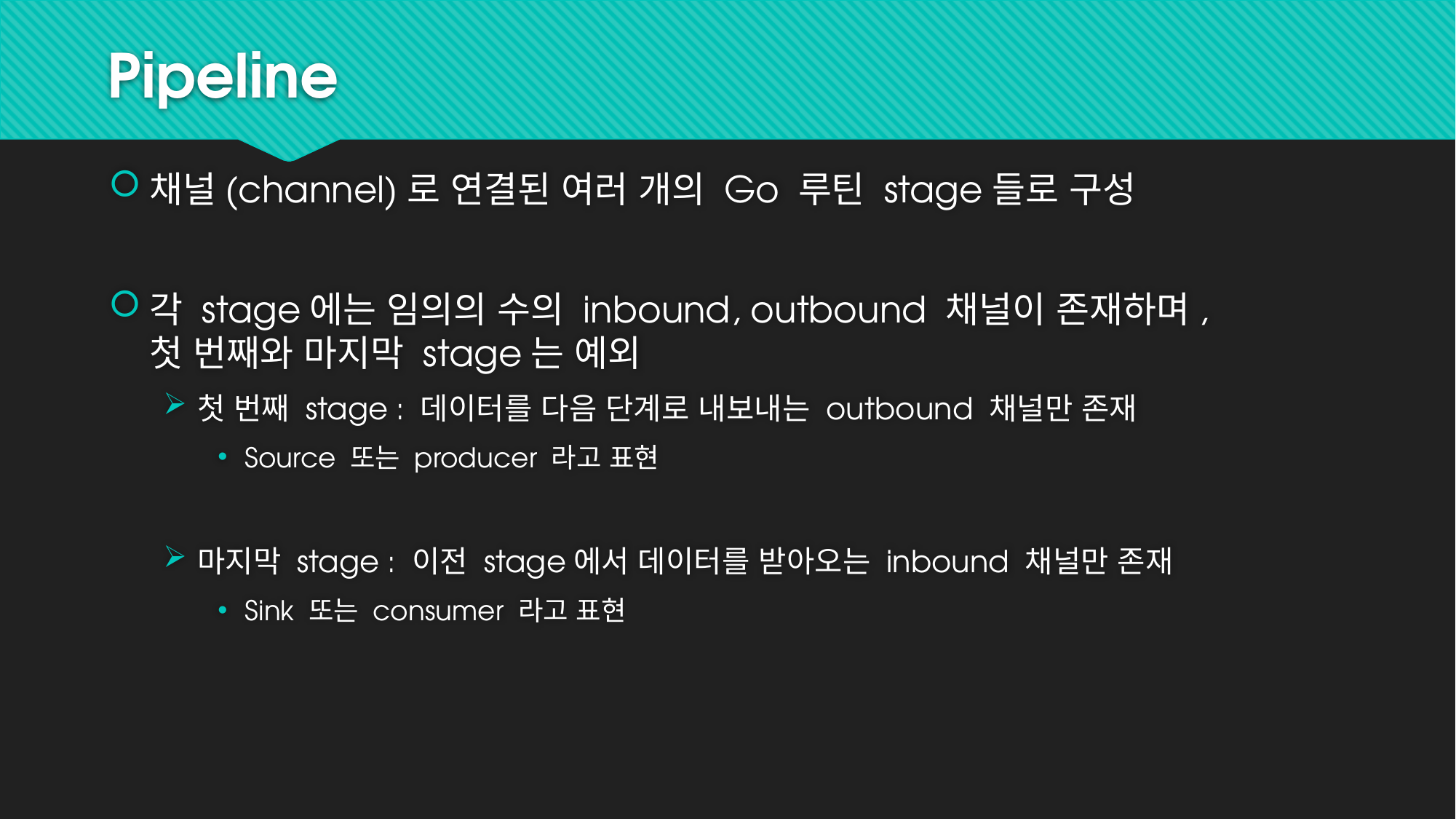

# Pipeline
채널(channel)로 연결된 여러 개의 Go 루틴 stage들로 구성

각 stage에는 임의의 수의 inbound, outbound 채널이 존재하며,
첫 번째와 마지막 stage는 예외
첫 번째 stage : 데이터를 다음 단계로 내보내는 outbound 채널만 존재
Source 또는 producer 라고 표현

마지막 stage : 이전 stage에서 데이터를 받아오는 inbound 채널만 존재
Sink 또는 consumer 라고 표현